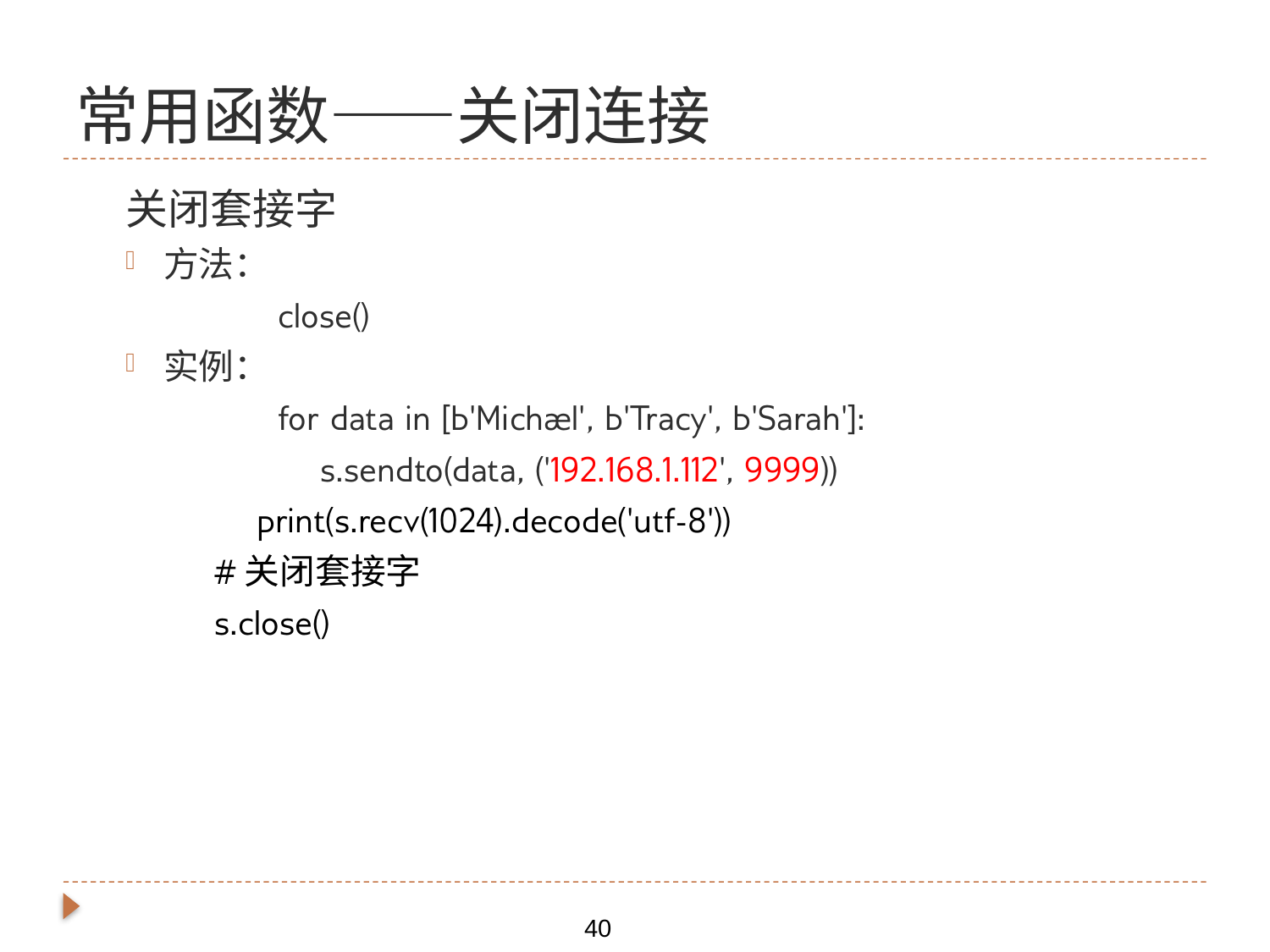

# 常用函数——关闭连接
关闭套接字
方法：
	close()
实例：
	for data in [b'Michael', b'Tracy', b'Sarah']:
	    s.sendto(data, ('192.168.1.112', 9999))
    print(s.recv(1024).decode('utf-8'))
#关闭套接字
s.close()

40